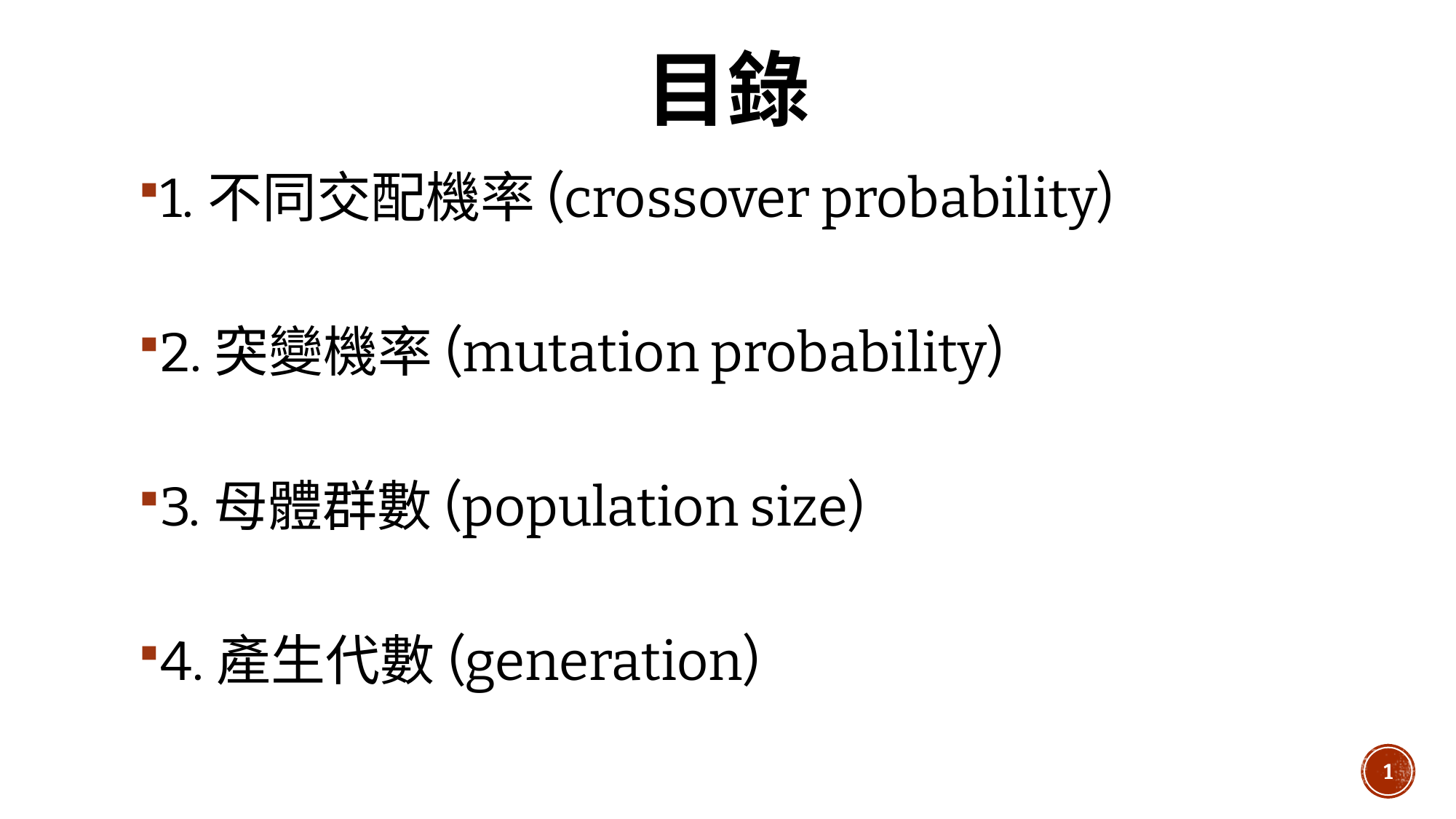

# 目錄
1.不同交配機率(crossover probability)

2.突變機率(mutation probability)

3.母體群數(population size)

4.產生代數(generation)
1